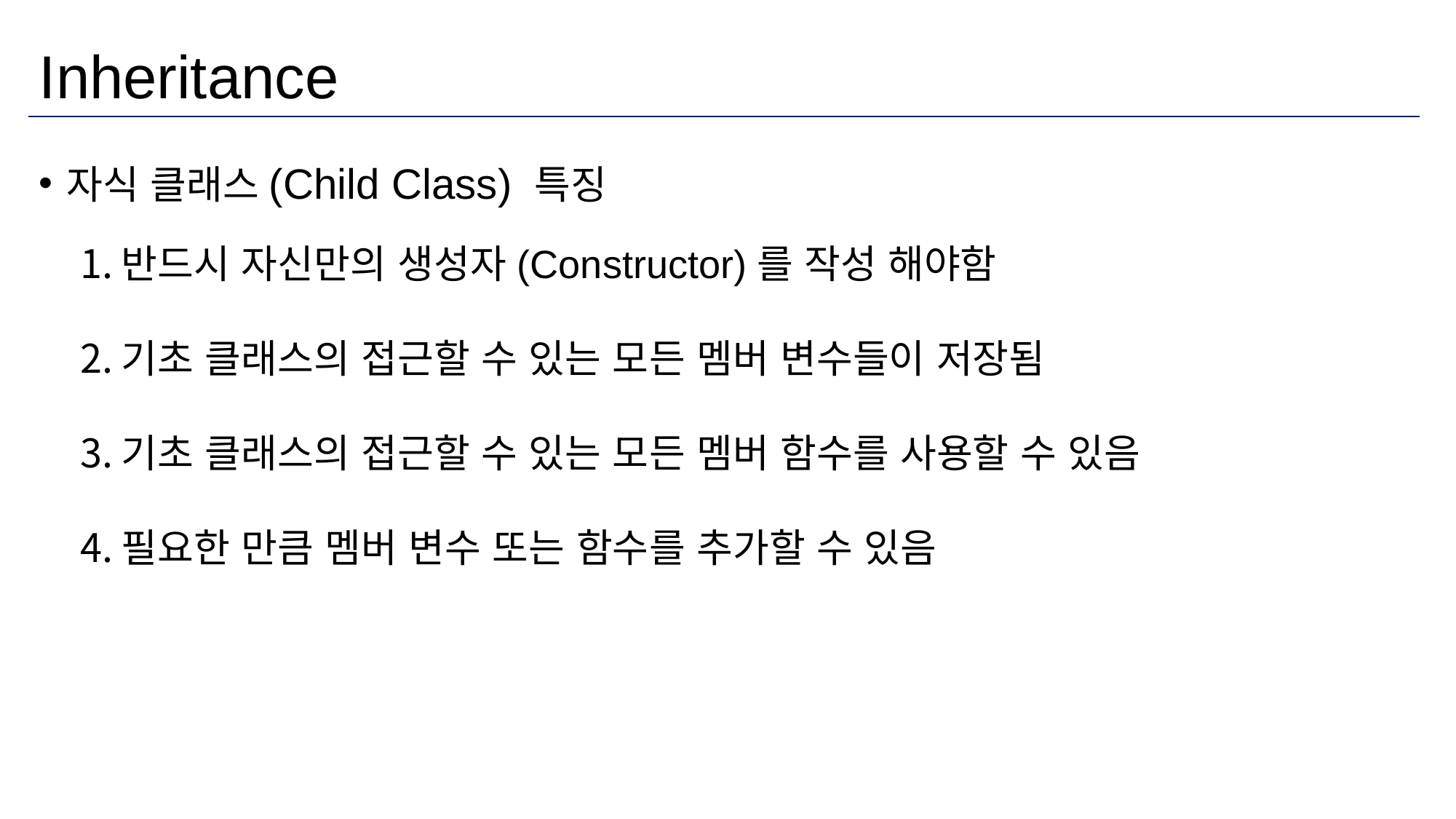

# Inheritance
자식 클래스(Child Class) 특징
반드시 자신만의 생성자(Constructor)를 작성 해야함

기초 클래스의 접근할 수 있는 모든 멤버 변수들이 저장됨

기초 클래스의 접근할 수 있는 모든 멤버 함수를 사용할 수 있음

필요한 만큼 멤버 변수 또는 함수를 추가할 수 있음